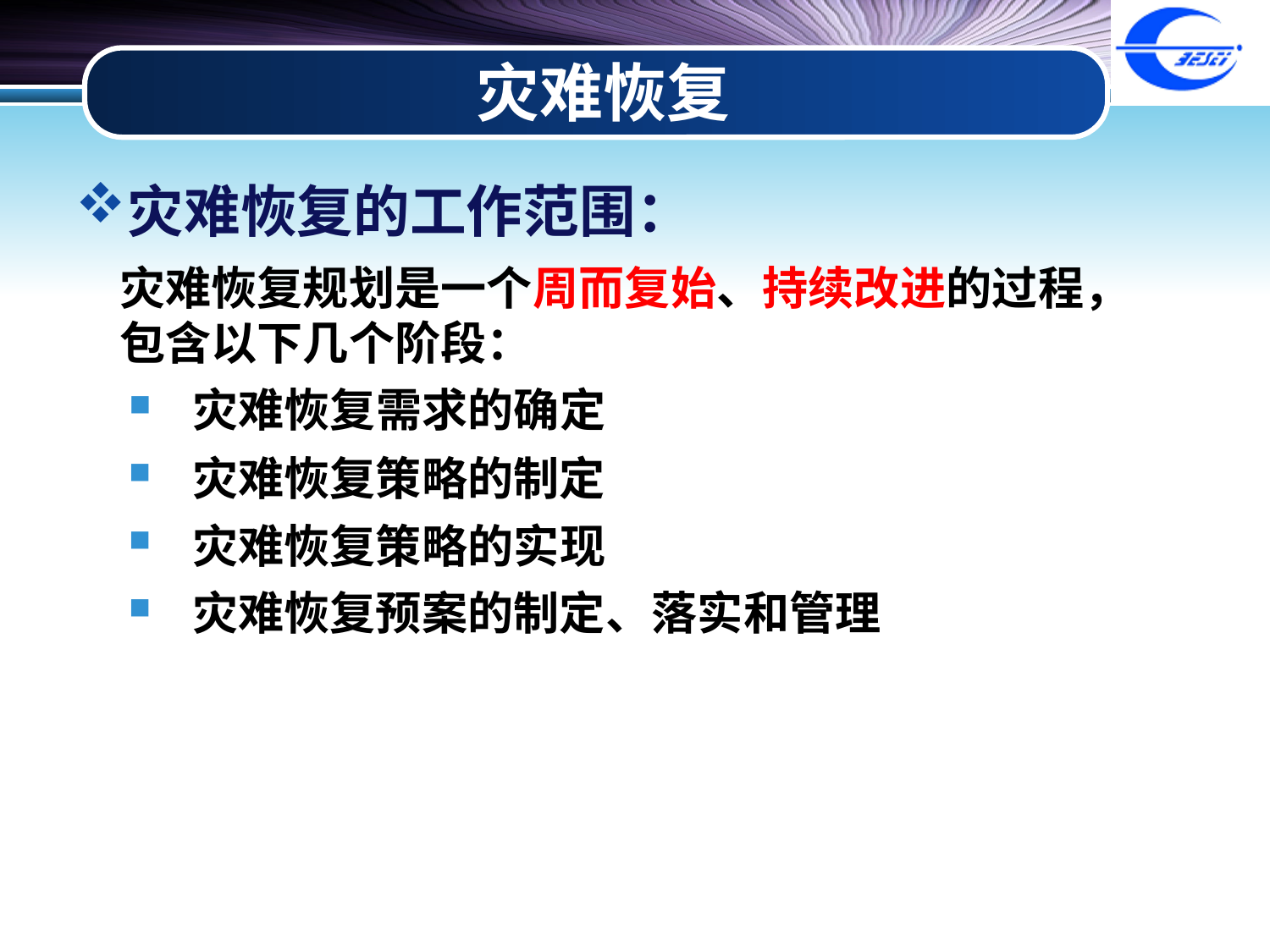

# 灾难恢复
灾难恢复的工作范围：

灾难恢复规划是一个周而复始、持续改进的过程，包含以下几个阶段：
灾难恢复需求的确定
灾难恢复策略的制定
灾难恢复策略的实现
灾难恢复预案的制定、落实和管理